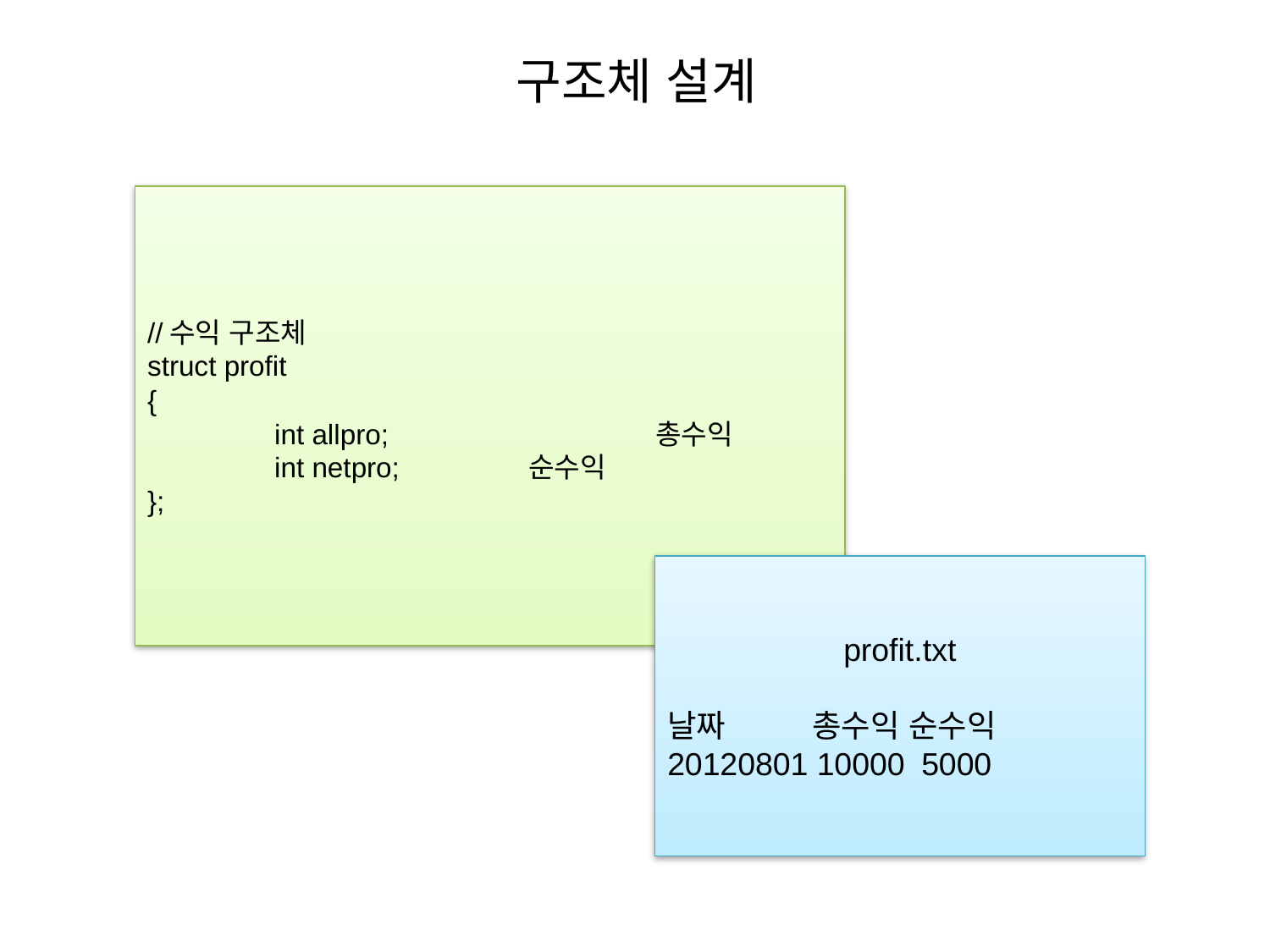

# 구조체 설계
//수익 구조체
struct profit
{
	int allpro;			총수익
	int netpro;		순수익
};
profit.txt

날짜 	  총수익 순수익
20120801 10000	5000